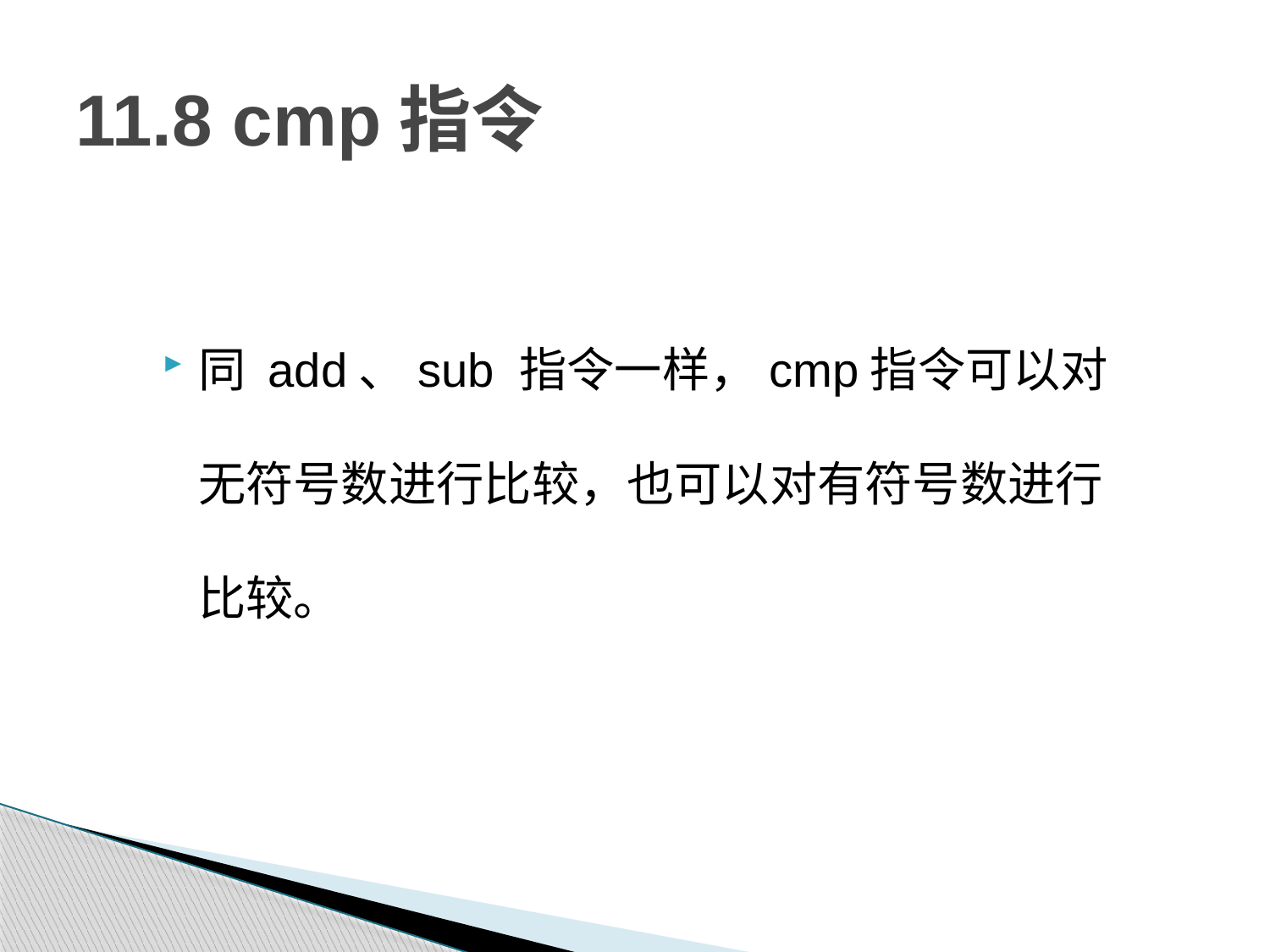

# 11.8 cmp指令
同 add、sub 指令一样，cmp指令可以对无符号数进行比较，也可以对有符号数进行比较。